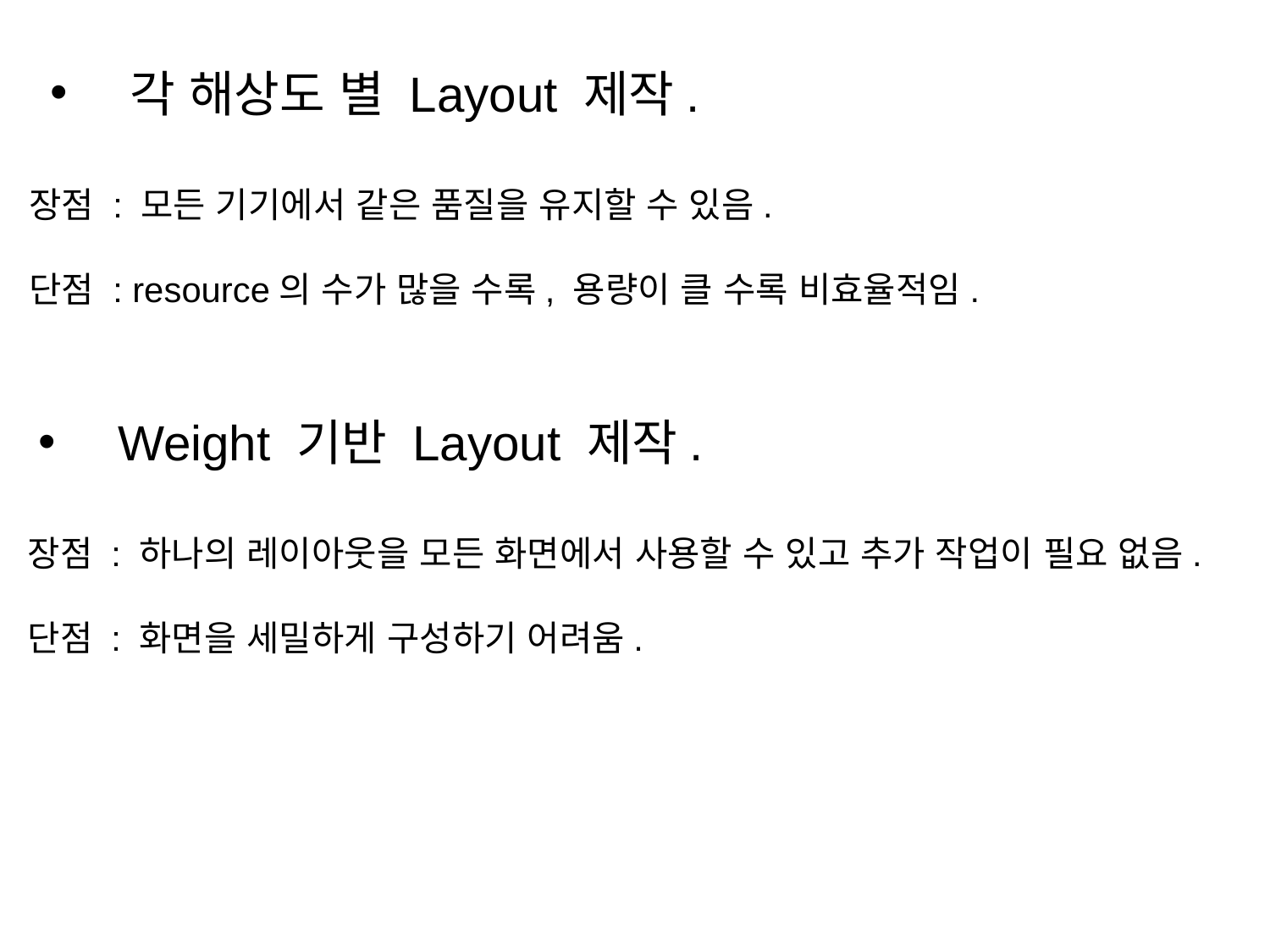

각 해상도 별 Layout 제작.
장점 : 모든 기기에서 같은 품질을 유지할 수 있음.

단점 : resource의 수가 많을 수록, 용량이 클 수록 비효율적임.
Weight 기반 Layout 제작.
장점 : 하나의 레이아웃을 모든 화면에서 사용할 수 있고 추가 작업이 필요 없음.

단점 : 화면을 세밀하게 구성하기 어려움.